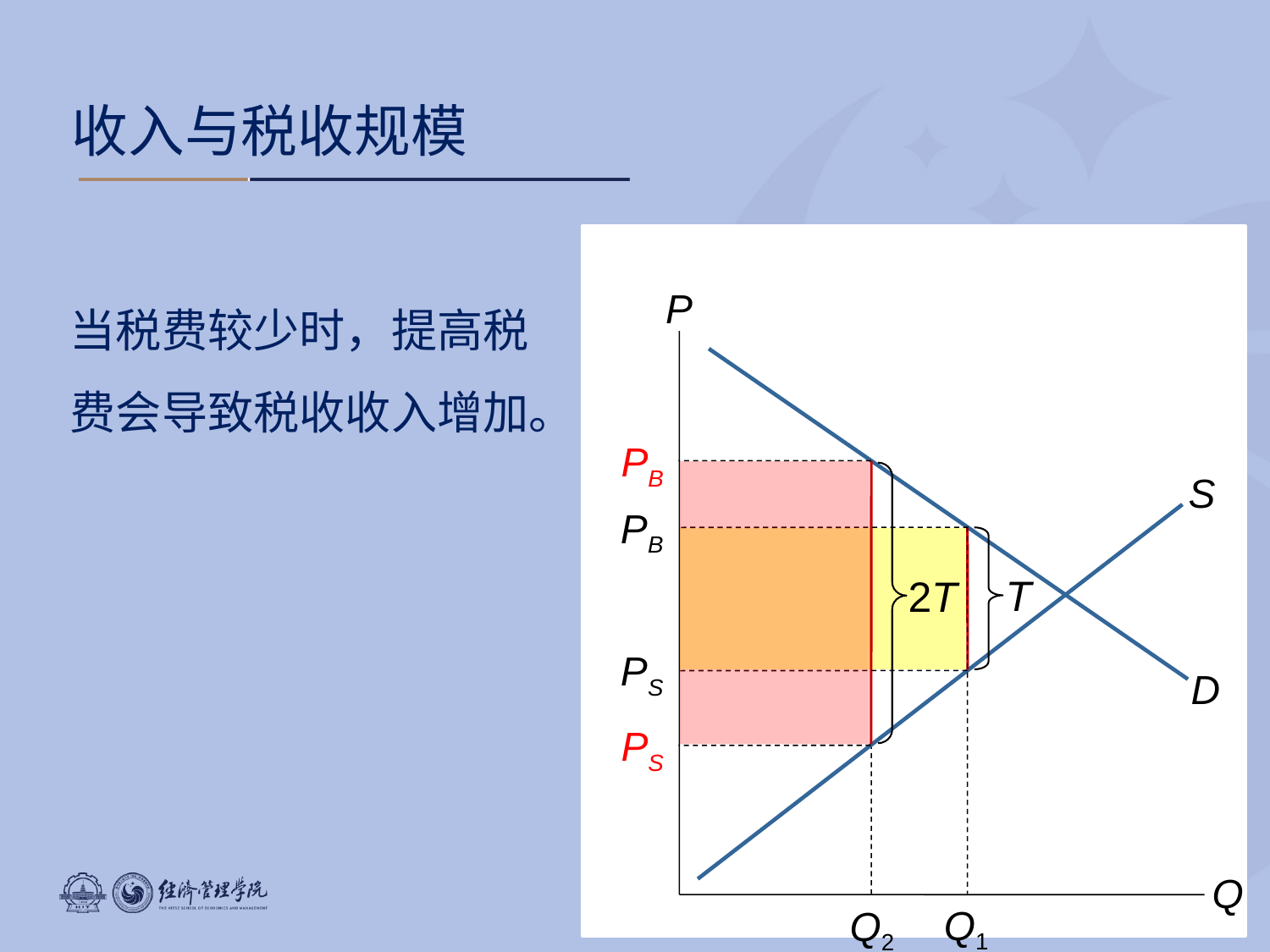

收入与税收规模

当税费较少时，提高税费会导致税收收入增加。
P

Q

D
S

PB

Q2

2T
PB

Q1

T

PS

PS